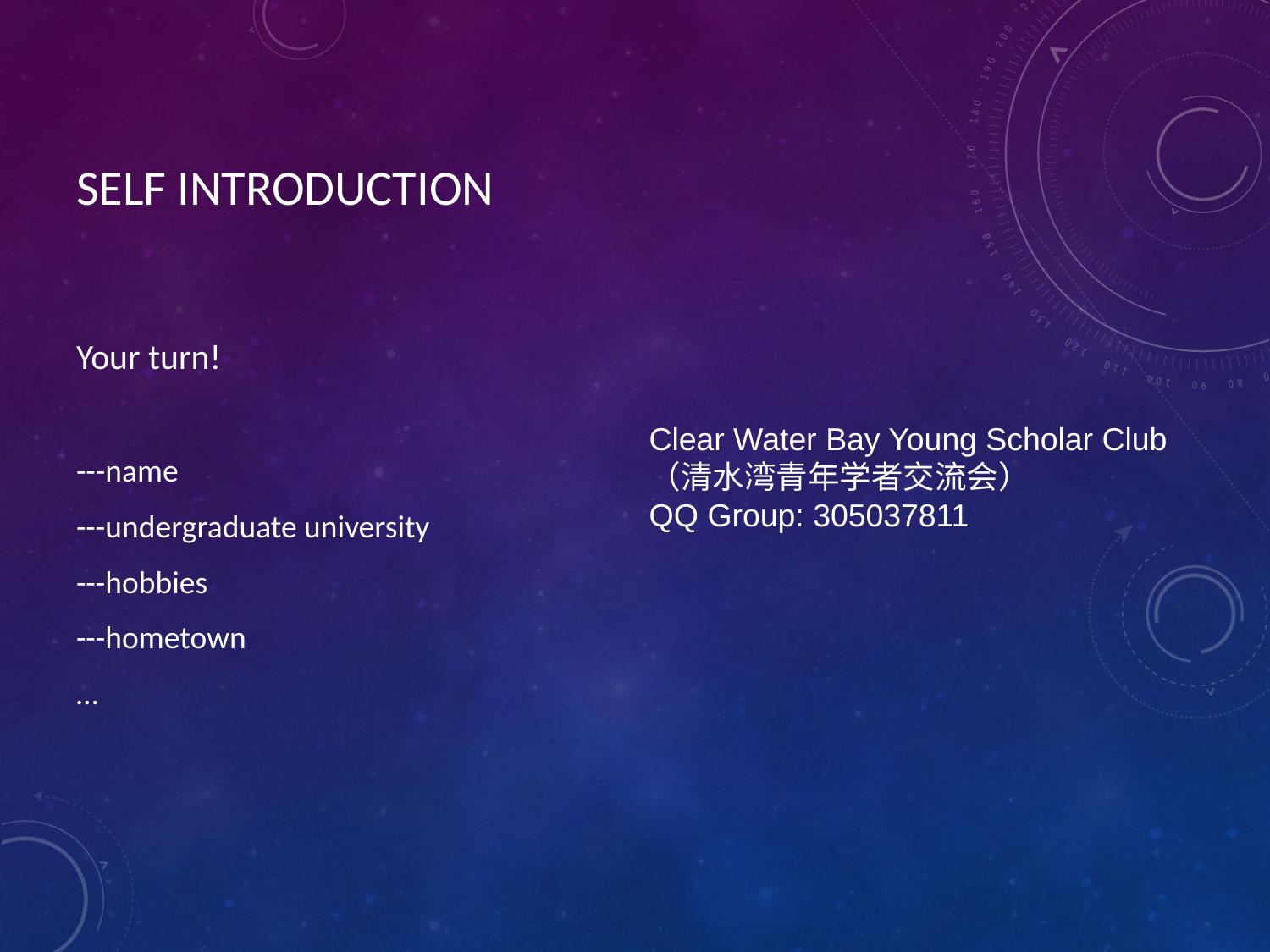

# Self Introduction
Your turn!

---name
---undergraduate university
---hobbies
---hometown
…

Clear Water Bay Young Scholar Club
（清水湾青年学者交流会）
QQ Group: 305037811